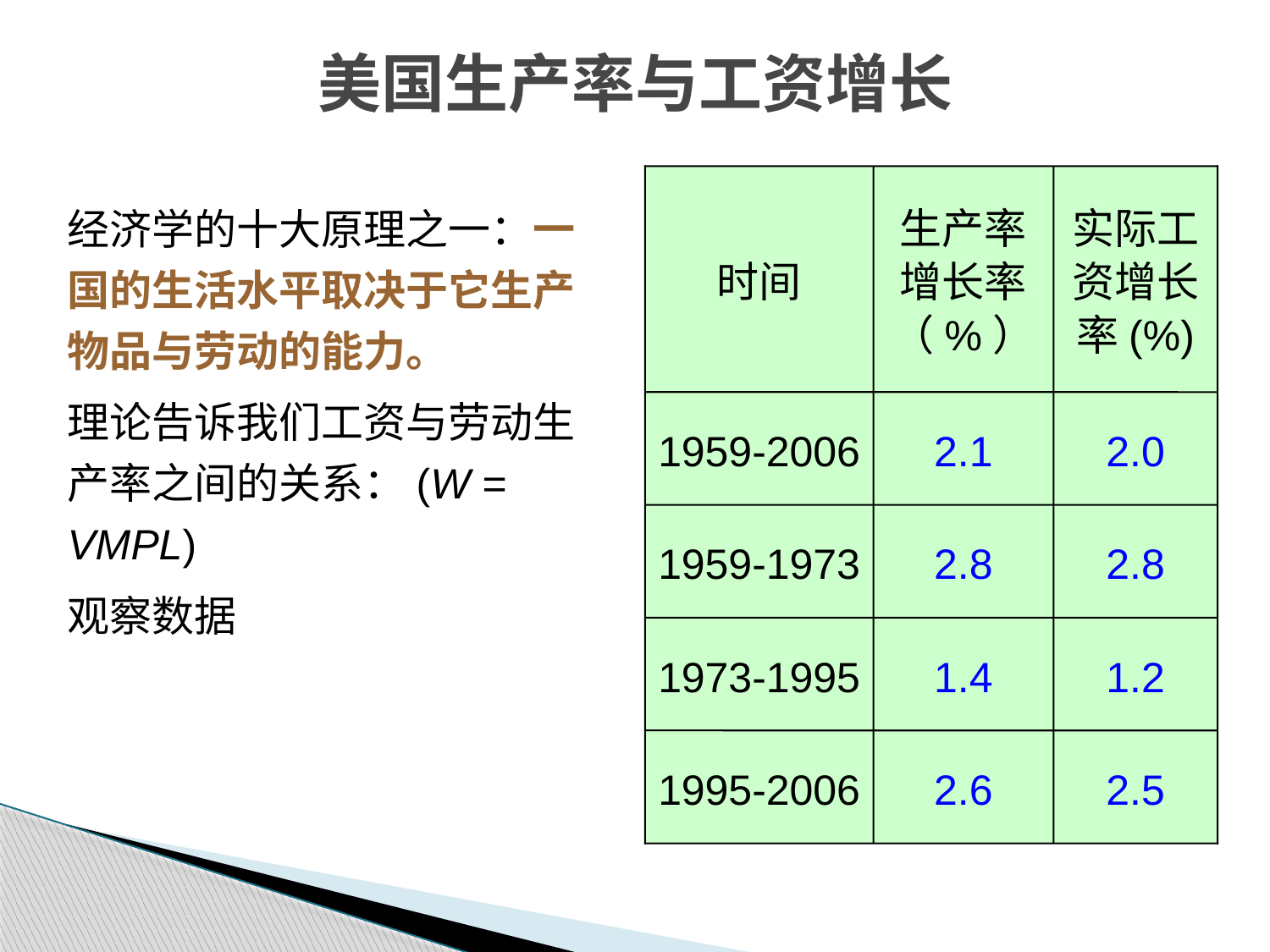

美国生产率与工资增长
时间

生产率增长率（%）

实际工资增长率(%)

经济学的十大原理之一：一国的生活水平取决于它生产物品与劳动的能力。
理论告诉我们工资与劳动生产率之间的关系：(W = VMPL)
观察数据
1959-2006

2.1
2.0
1959-1973

2.8
2.8
1973-1995

1.4
1.2
1995-2006

2.6
2.5